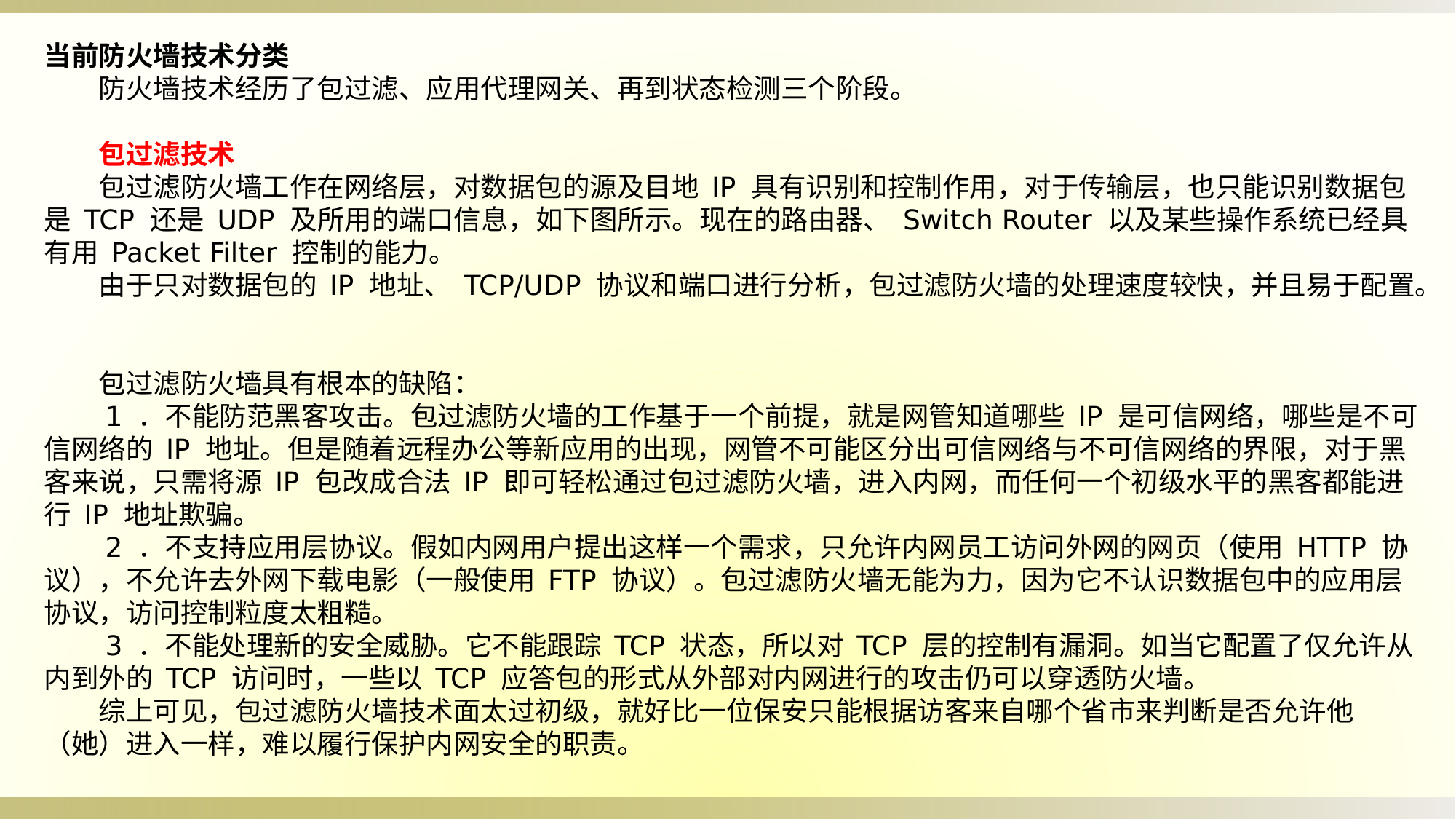

当前防火墙技术分类
　　防火墙技术经历了包过滤、应用代理网关、再到状态检测三个阶段。
　　包过滤技术
　　包过滤防火墙工作在网络层，对数据包的源及目地 IP 具有识别和控制作用，对于传输层，也只能识别数据包是 TCP 还是 UDP 及所用的端口信息，如下图所示。现在的路由器、 Switch Router 以及某些操作系统已经具有用 Packet Filter 控制的能力。
　　由于只对数据包的 IP 地址、 TCP/UDP 协议和端口进行分析，包过滤防火墙的处理速度较快，并且易于配置。
　　包过滤防火墙具有根本的缺陷：
　　1 ．不能防范黑客攻击。包过滤防火墙的工作基于一个前提，就是网管知道哪些 IP 是可信网络，哪些是不可信网络的 IP 地址。但是随着远程办公等新应用的出现，网管不可能区分出可信网络与不可信网络的界限，对于黑客来说，只需将源 IP 包改成合法 IP 即可轻松通过包过滤防火墙，进入内网，而任何一个初级水平的黑客都能进行 IP 地址欺骗。
　　2 ．不支持应用层协议。假如内网用户提出这样一个需求，只允许内网员工访问外网的网页（使用 HTTP 协议），不允许去外网下载电影（一般使用 FTP 协议）。包过滤防火墙无能为力，因为它不认识数据包中的应用层协议，访问控制粒度太粗糙。
　　3 ．不能处理新的安全威胁。它不能跟踪 TCP 状态，所以对 TCP 层的控制有漏洞。如当它配置了仅允许从内到外的 TCP 访问时，一些以 TCP 应答包的形式从外部对内网进行的攻击仍可以穿透防火墙。
　　综上可见，包过滤防火墙技术面太过初级，就好比一位保安只能根据访客来自哪个省市来判断是否允许他（她）进入一样，难以履行保护内网安全的职责。